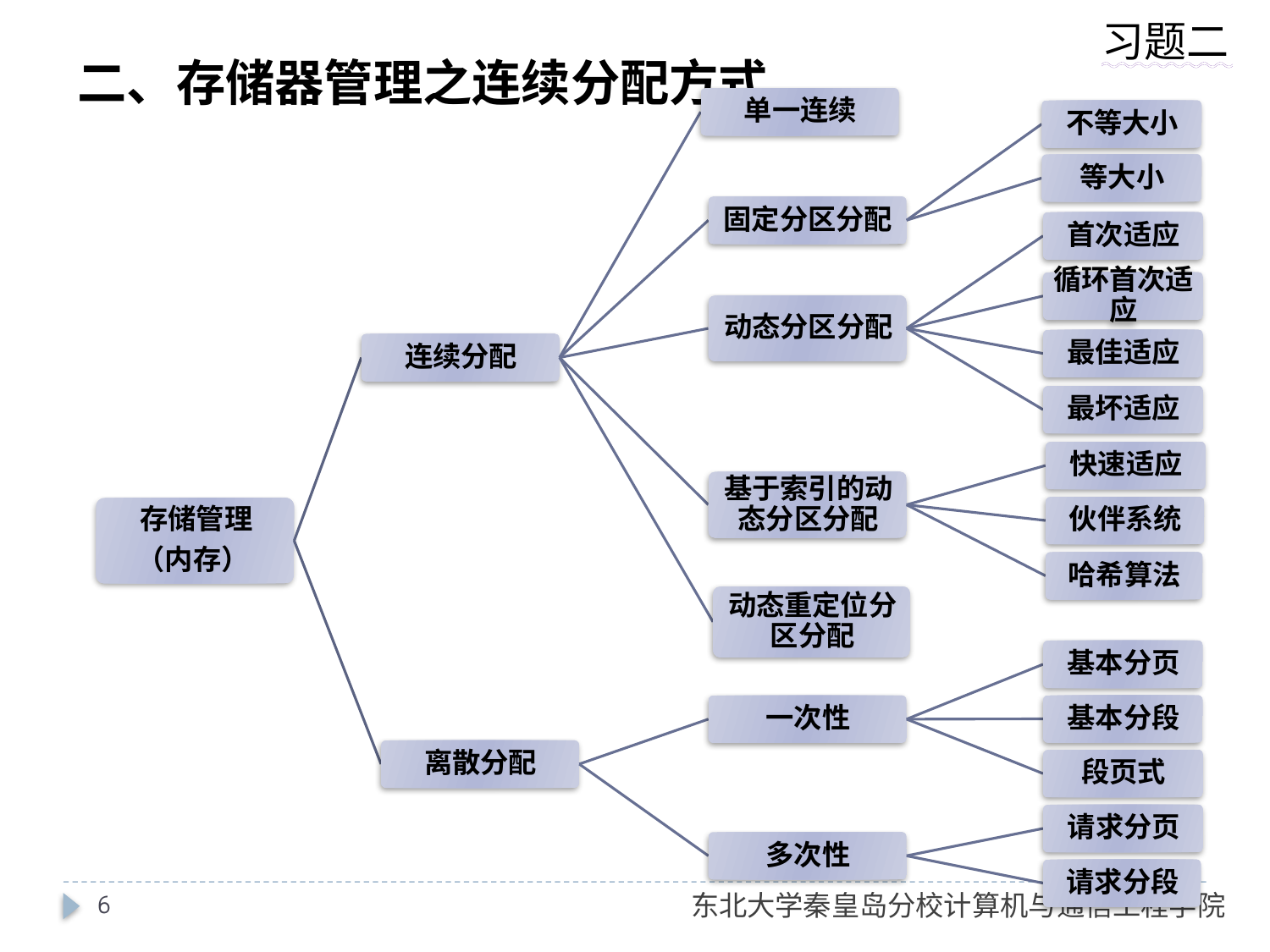

二、存储器管理之连续分配方式

存储管理
（内存）

连续分配

单一连续

固定分区分配

不等大小

等大小

动态分区分配

首次适应

循环首次适应

最佳适应

最坏适应

基于索引的动态分区分配

快速适应

伙伴系统

哈希算法

动态重定位分区分配

离散分配

一次性

基本分页

基本分段

段页式

多次性

请求分页

请求分段
6